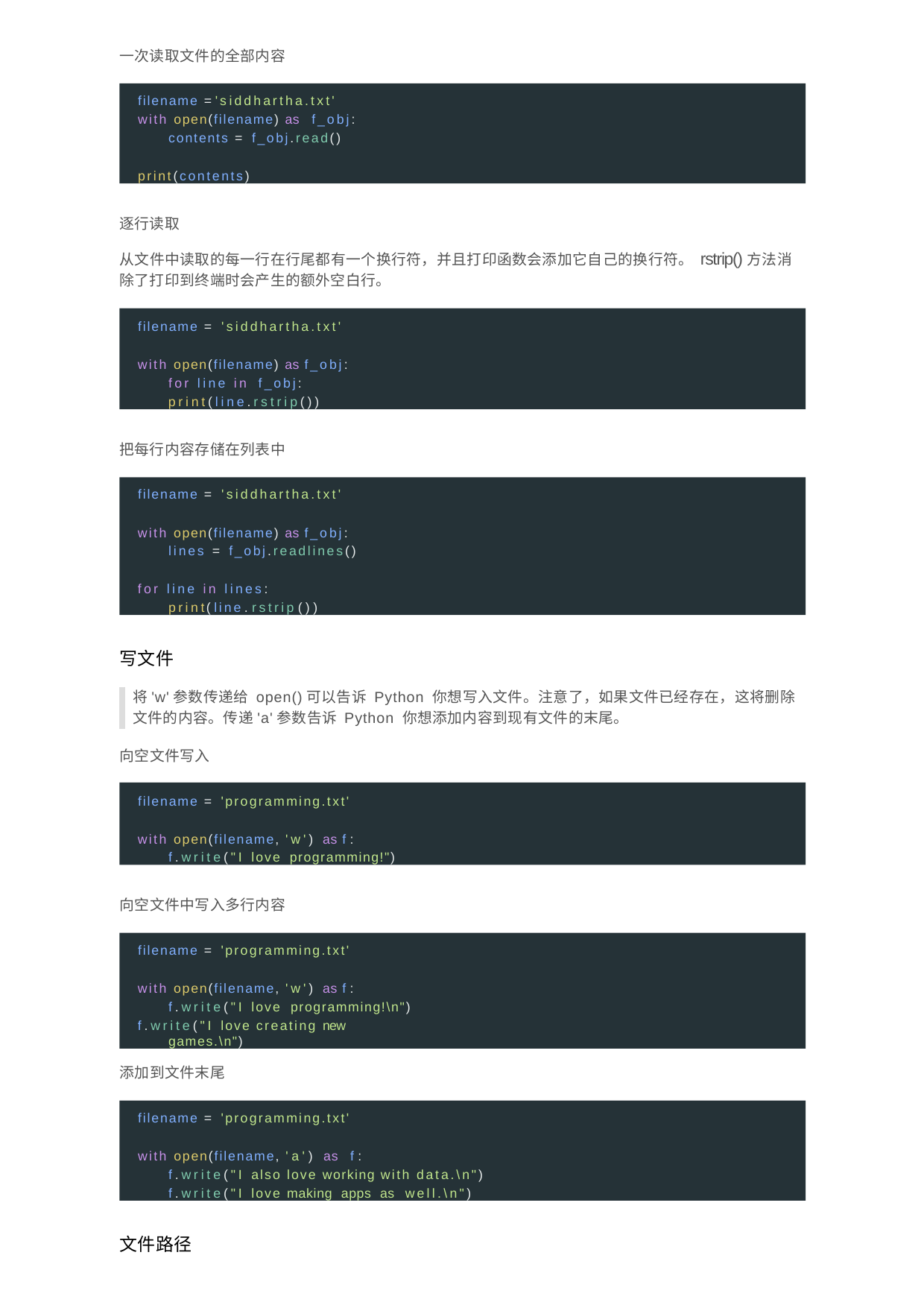

⼀次读取⽂件的全部内容
filename = 'siddhartha.txt'  with open(filename) as  f_obj:
contents =  f_obj.read()

print(contents)
逐⾏读取
从⽂件中读取的每⼀⾏在⾏尾都有⼀个换⾏符，并且打印函数会添加它⾃⼰的换⾏符。 rstrip()⽅法消 除了打印到终端时会产⽣的额外空⽩⾏。
filename =  'siddhartha.txt'

with open(filename) as f_obj:  for line in f_obj:
print(line.rstrip())
把每⾏内容存储在列表中
filename =  'siddhartha.txt'

with open(filename) as f_obj:  lines =  f_obj.readlines()

for line in lines:  print(line.rstrip())
写⽂件

将'w'参数传递给 open()可以告诉 Python 你想写入文件。注意了，如果文件已经存在，这将删除 文件的内容。传递'a'参数告诉 Python 你想添加内容到现有文件的末尾。

向空⽂件写⼊

filename =  'programming.txt'

with open(filename, 'w') as f:  f.write("I love programming!")
向空⽂件中写⼊多⾏内容
filename =  'programming.txt'

with open(filename, 'w') as f:  f.write("I love programming!\n")
f.write("I love creating new    games.\n")
添加到⽂件末尾
filename =  'programming.txt'

with open(filename, 'a') as  f:
f.write("I also love working with data.\n")  f.write("I love making  apps  as  well.\n")
⽂件路径